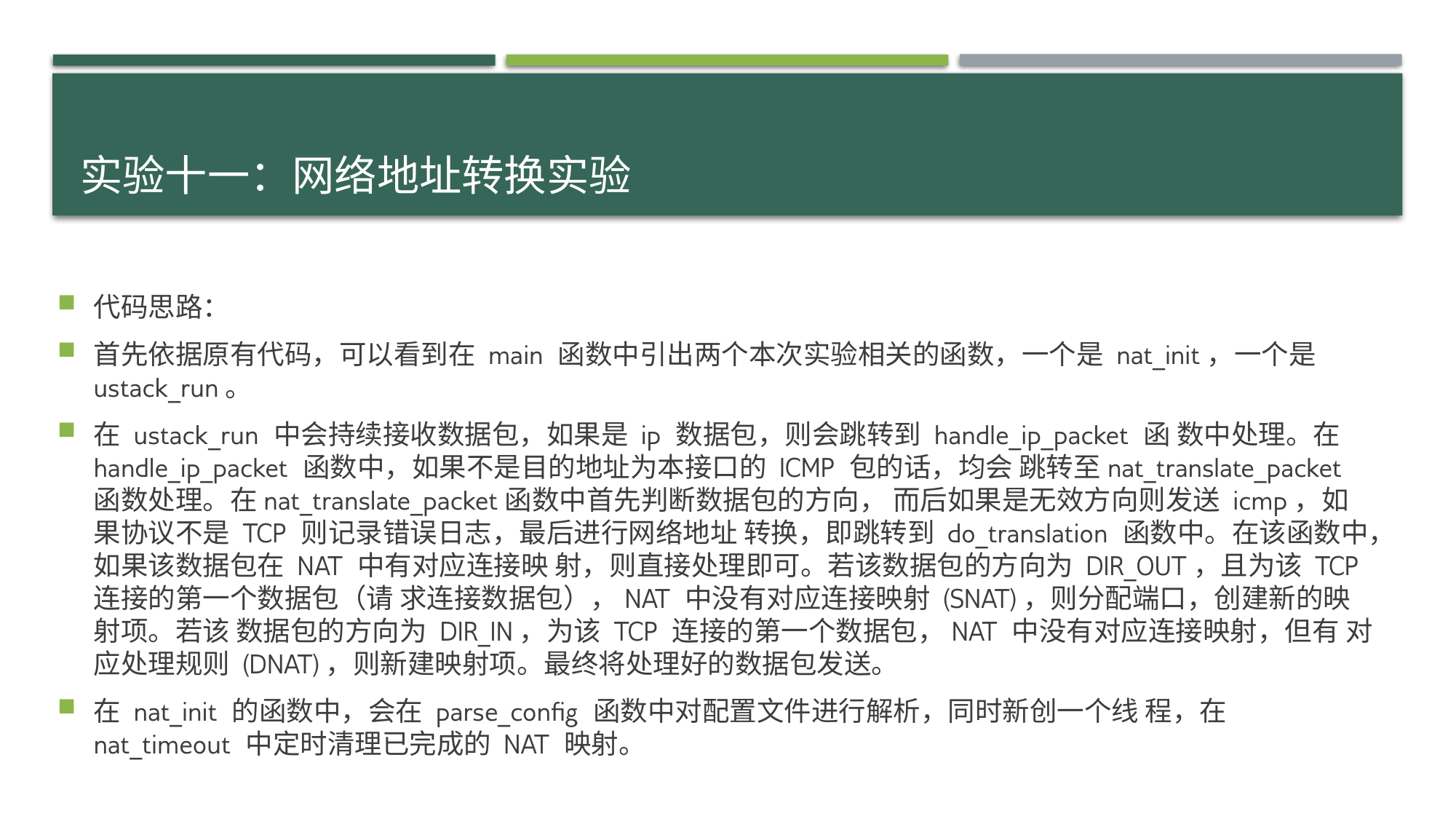

# 实验十一：网络地址转换实验
代码思路：
首先依据原有代码，可以看到在 main 函数中引出两个本次实验相关的函数，一个是 nat_init，一个是 ustack_run。
在 ustack_run 中会持续接收数据包，如果是 ip 数据包，则会跳转到 handle_ip_packet 函 数中处理。在 handle_ip_packet 函数中，如果不是目的地址为本接口的 ICMP 包的话，均会 跳转至nat_translate_packet函数处理。在nat_translate_packet函数中首先判断数据包的方向， 而后如果是无效方向则发送 icmp，如果协议不是 TCP 则记录错误日志，最后进行网络地址 转换，即跳转到 do_translation 函数中。在该函数中，如果该数据包在 NAT 中有对应连接映 射，则直接处理即可。若该数据包的方向为 DIR_OUT，且为该 TCP 连接的第一个数据包（请 求连接数据包），NAT 中没有对应连接映射 (SNAT)，则分配端口，创建新的映射项。若该 数据包的方向为 DIR_IN，为该 TCP 连接的第一个数据包，NAT 中没有对应连接映射，但有 对应处理规则 (DNAT)，则新建映射项。最终将处理好的数据包发送。
在 nat_init 的函数中，会在 parse_config 函数中对配置文件进行解析，同时新创一个线 程，在 nat_timeout 中定时清理已完成的 NAT 映射。